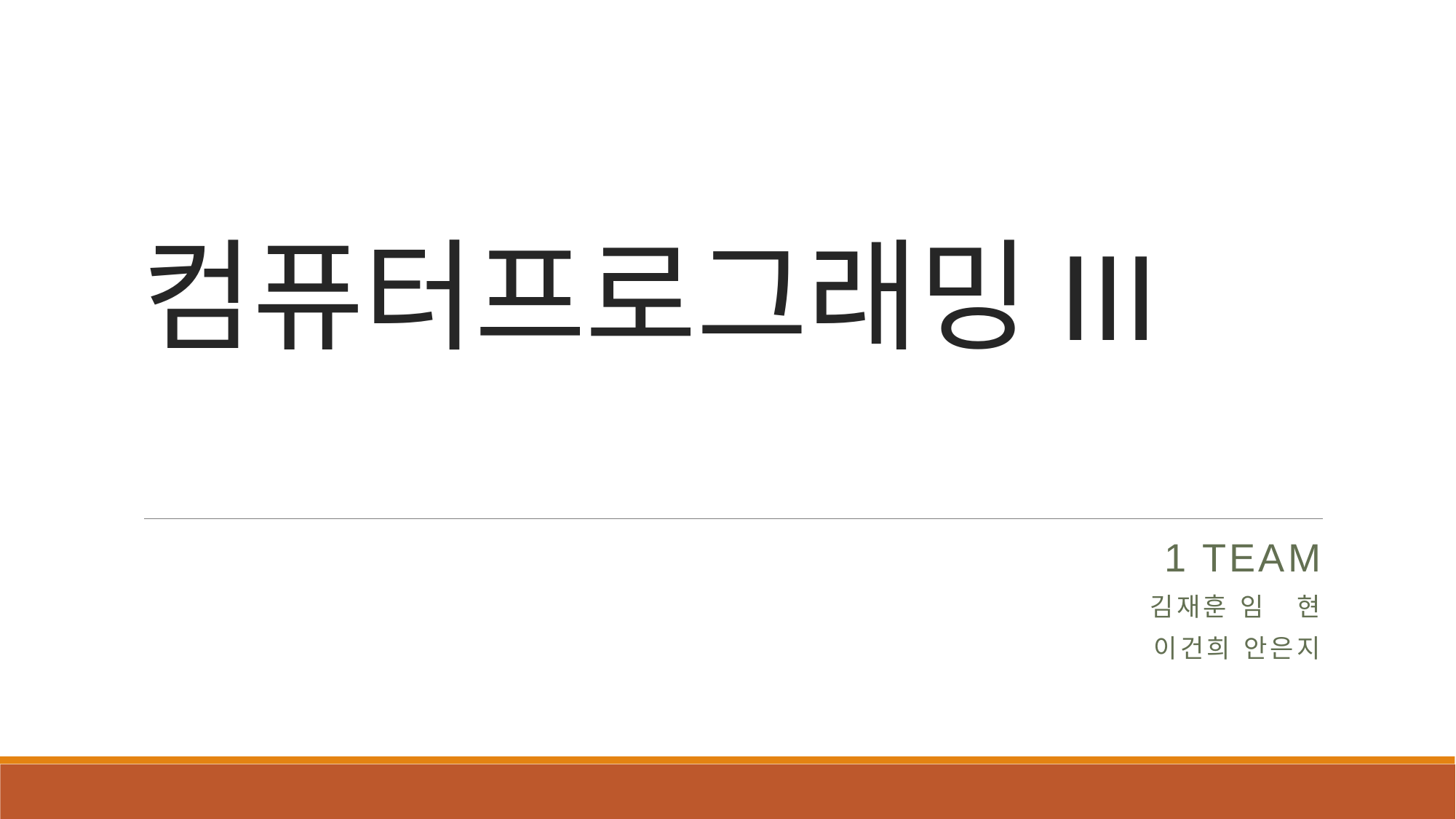

# 컴퓨터프로그래밍III
1 Team
김재훈 임   현
이건희 안은지